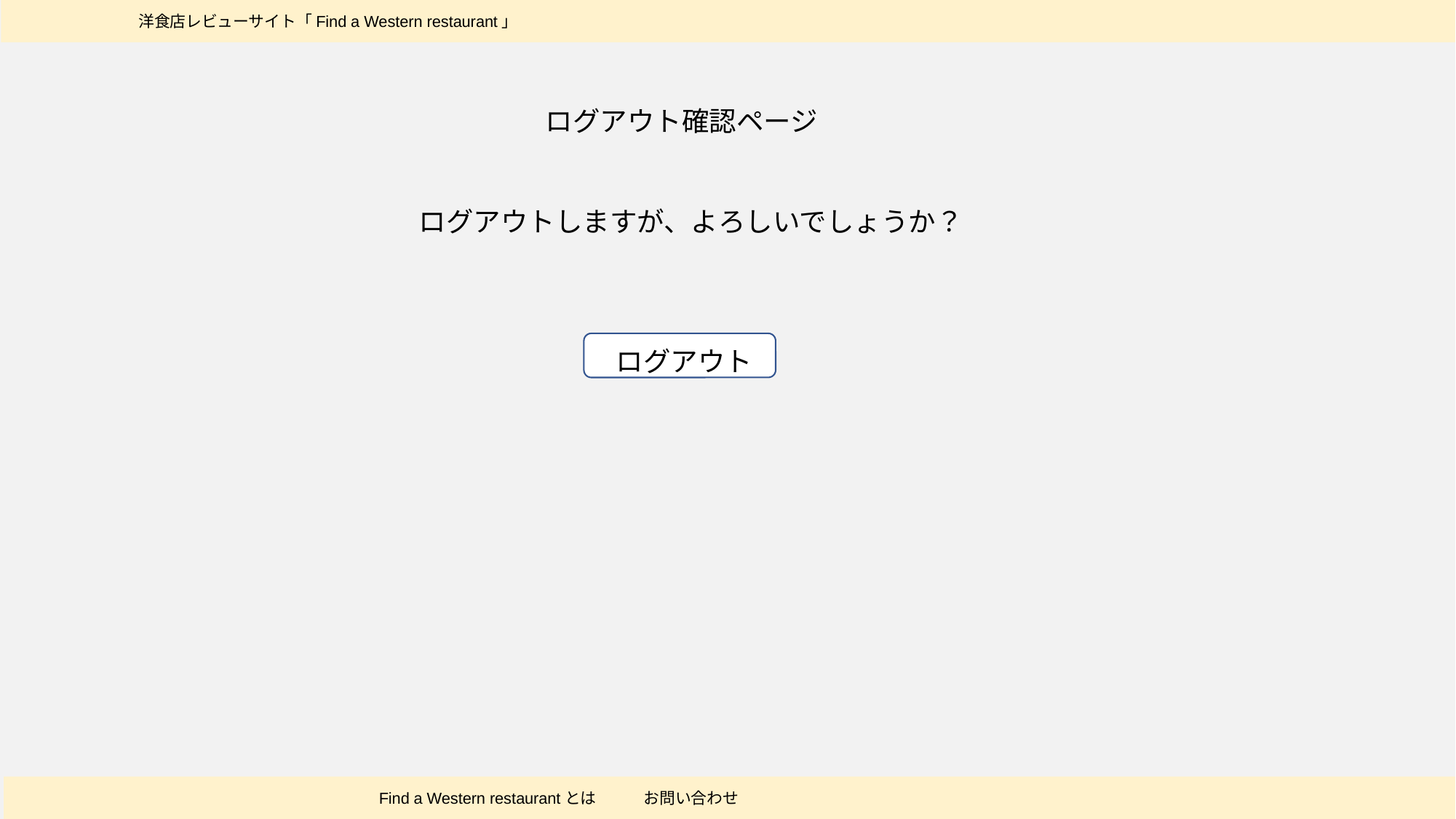

洋食店レビューサイト「Find a Western restaurant」
ログアウト確認ページ
ログアウトしますが、よろしいでしょうか？

ログアウト

Find a Western restaurantとは
お問い合わせ